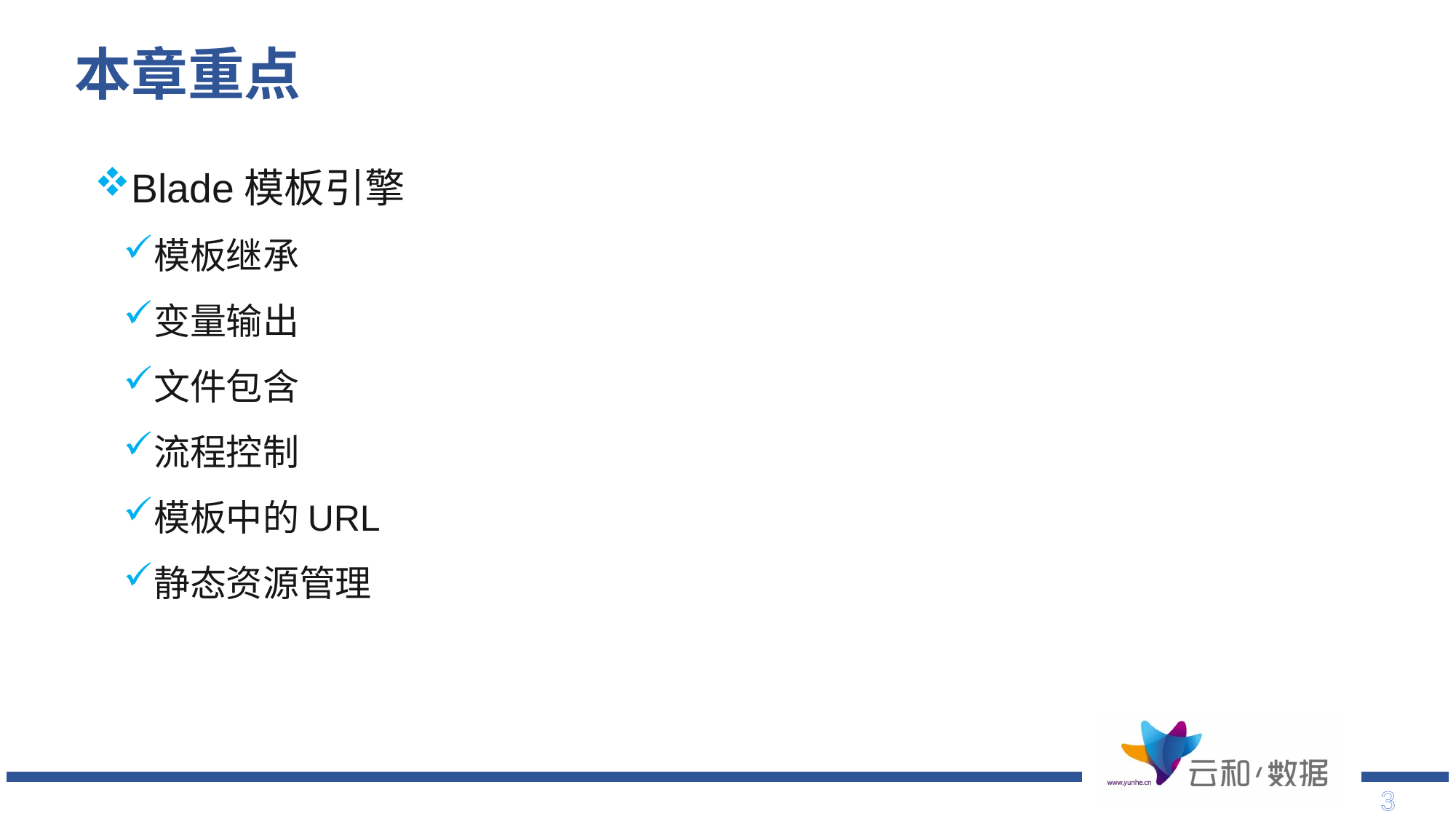

本章重点

Blade模板引擎
模板继承
变量输出
文件包含
流程控制
模板中的URL
静态资源管理